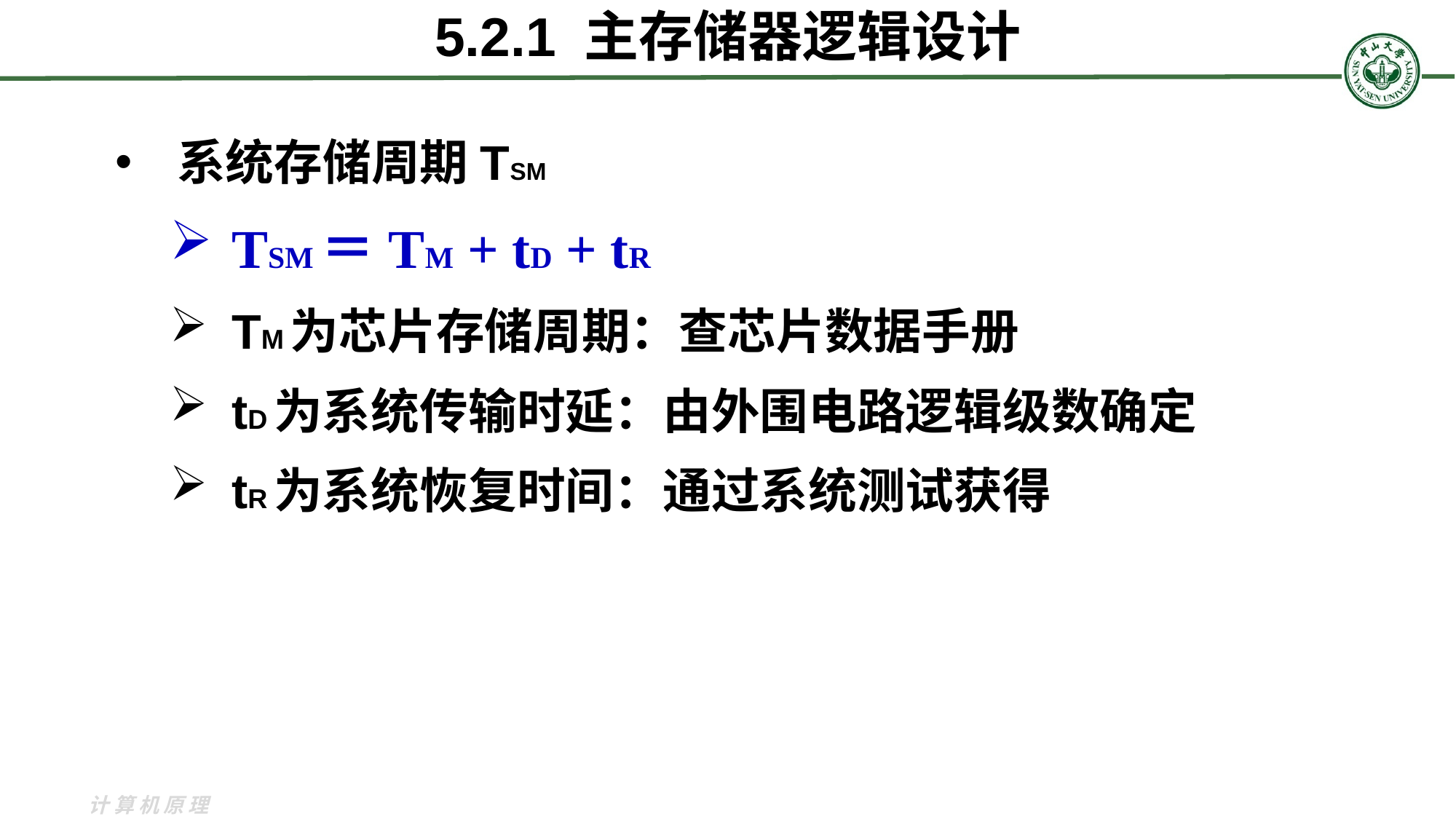

5.2.1 主存储器逻辑设计
系统存储周期TSM
TSM＝TM + tD + tR
TM为芯片存储周期：查芯片数据手册
tD为系统传输时延：由外围电路逻辑级数确定
tR为系统恢复时间：通过系统测试获得